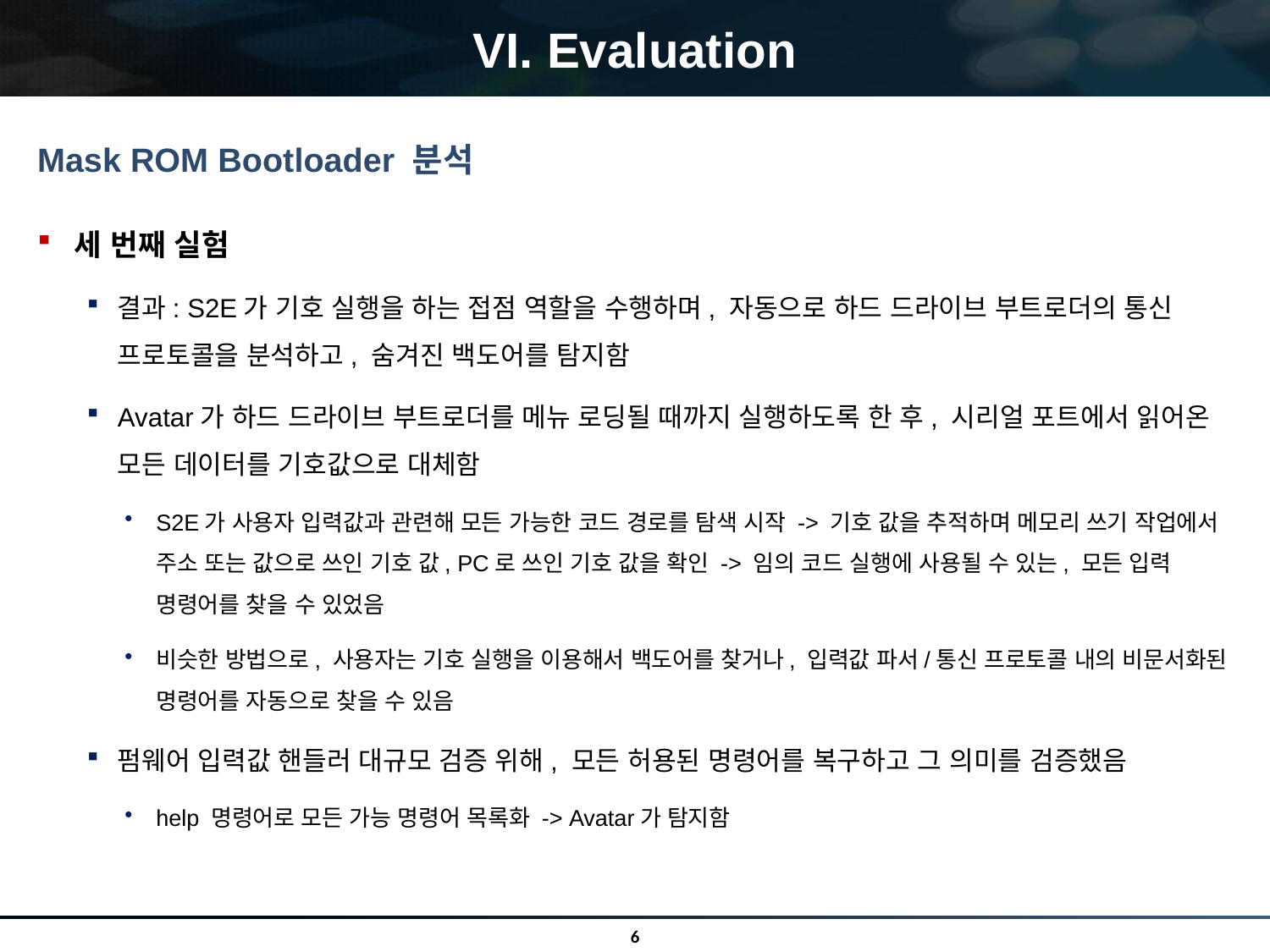

# VI. Evaluation
Mask ROM Bootloader 분석
세 번째 실험
결과: S2E가 기호 실행을 하는 접점 역할을 수행하며, 자동으로 하드 드라이브 부트로더의 통신 프로토콜을 분석하고, 숨겨진 백도어를 탐지함
Avatar가 하드 드라이브 부트로더를 메뉴 로딩될 때까지 실행하도록 한 후, 시리얼 포트에서 읽어온 모든 데이터를 기호값으로 대체함
S2E가 사용자 입력값과 관련해 모든 가능한 코드 경로를 탐색 시작 -> 기호 값을 추적하며 메모리 쓰기 작업에서 주소 또는 값으로 쓰인 기호 값, PC로 쓰인 기호 값을 확인 -> 임의 코드 실행에 사용될 수 있는, 모든 입력 명령어를 찾을 수 있었음
비슷한 방법으로, 사용자는 기호 실행을 이용해서 백도어를 찾거나, 입력값 파서/통신 프로토콜 내의 비문서화된 명령어를 자동으로 찾을 수 있음
펌웨어 입력값 핸들러 대규모 검증 위해, 모든 허용된 명령어를 복구하고 그 의미를 검증했음
help 명령어로 모든 가능 명령어 목록화 -> Avatar가 탐지함